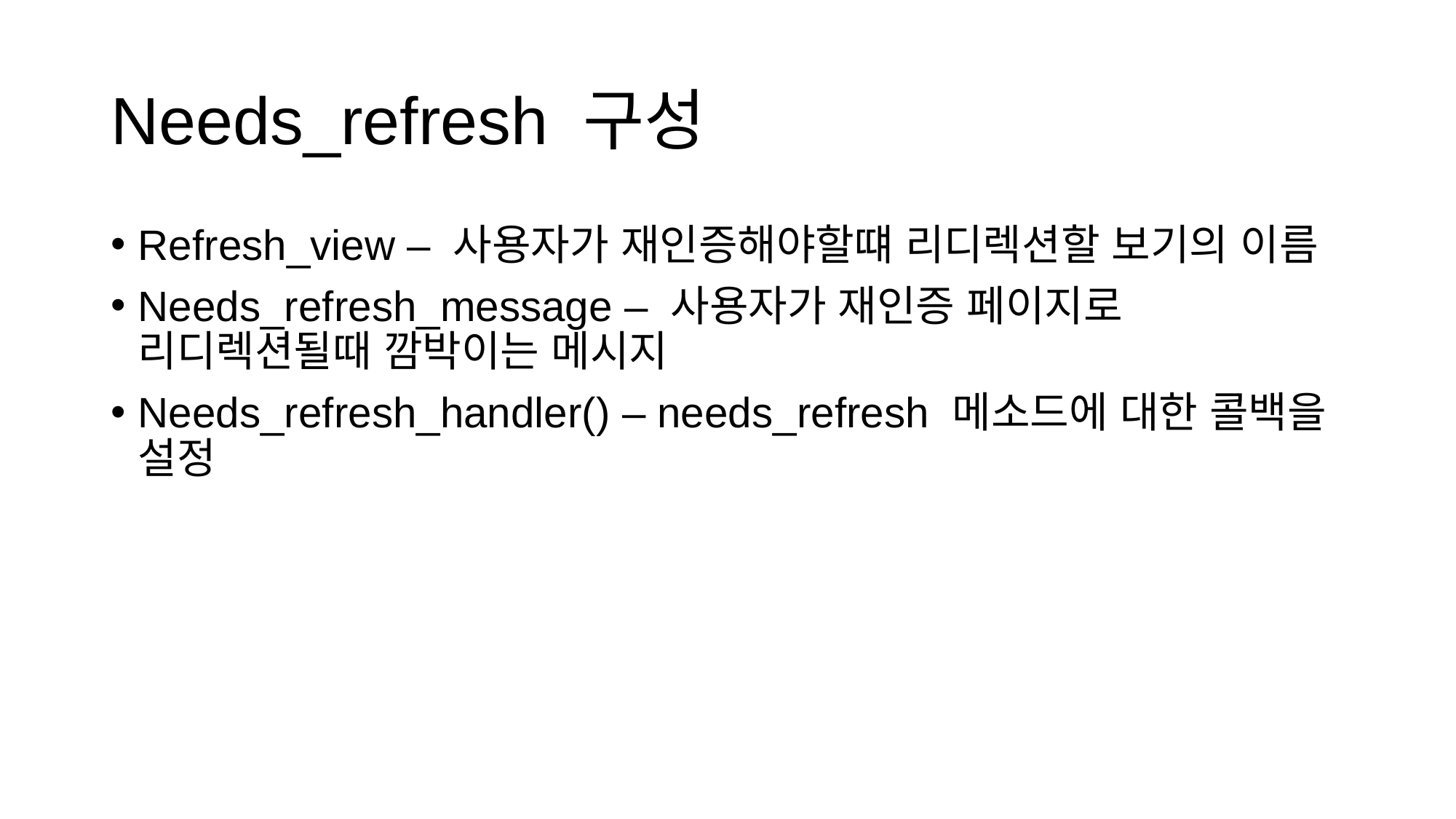

# Needs_refresh 구성
Refresh_view – 사용자가 재인증해야할떄 리디렉션할 보기의 이름
Needs_refresh_message – 사용자가 재인증 페이지로 리디렉션될때 깜박이는 메시지
Needs_refresh_handler() – needs_refresh 메소드에 대한 콜백을 설정